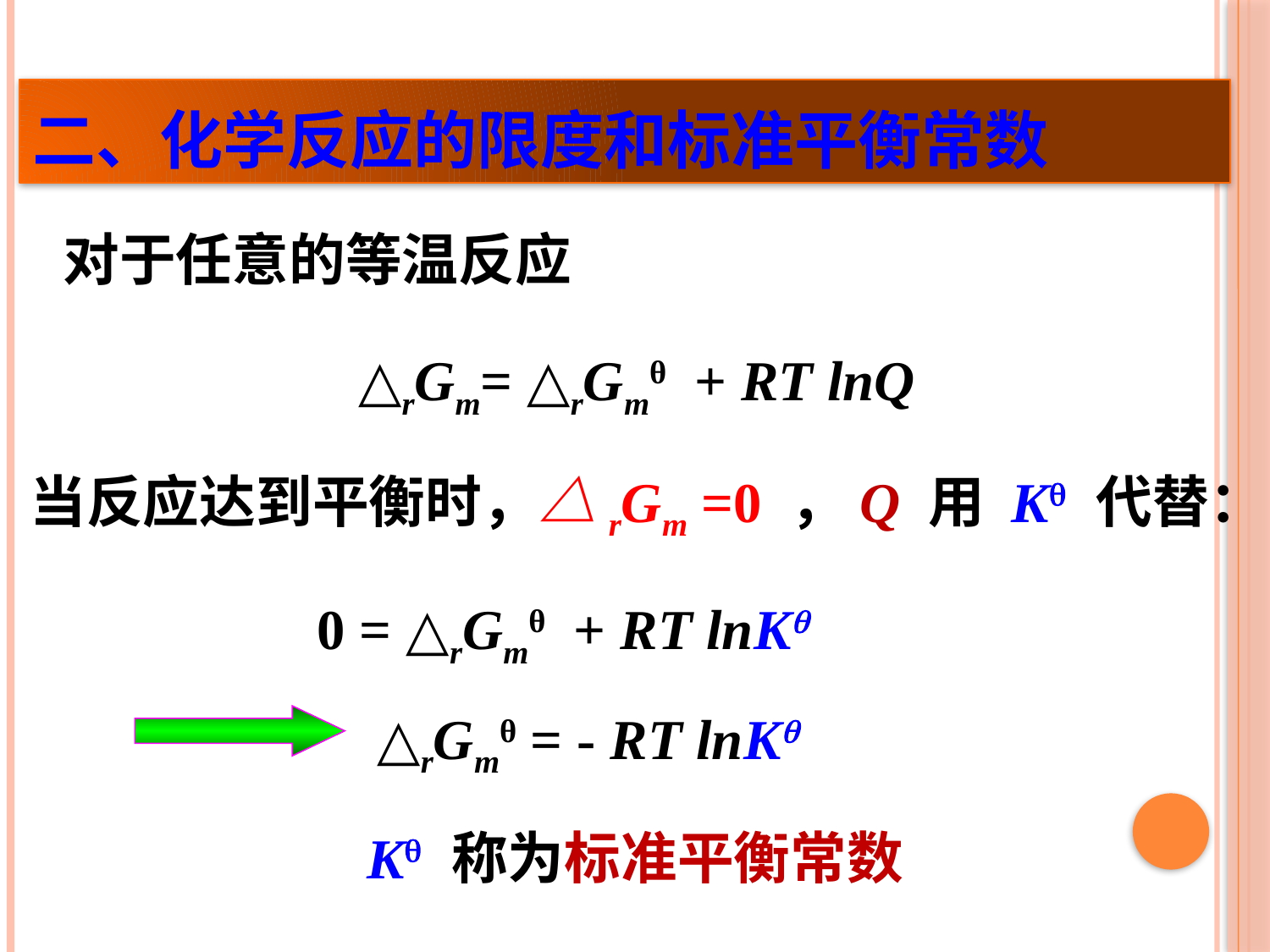

二、化学反应的限度和标准平衡常数
对于任意的等温反应
△rGm= △rGmθ  + RT lnQ
当反应达到平衡时，△rGm =0 ，Q 用 Kθ  代替：
0 = △rGmθ  + RT lnKθ
△rGmθ = - RT lnKθ

119
Kθ  称为标准平衡常数